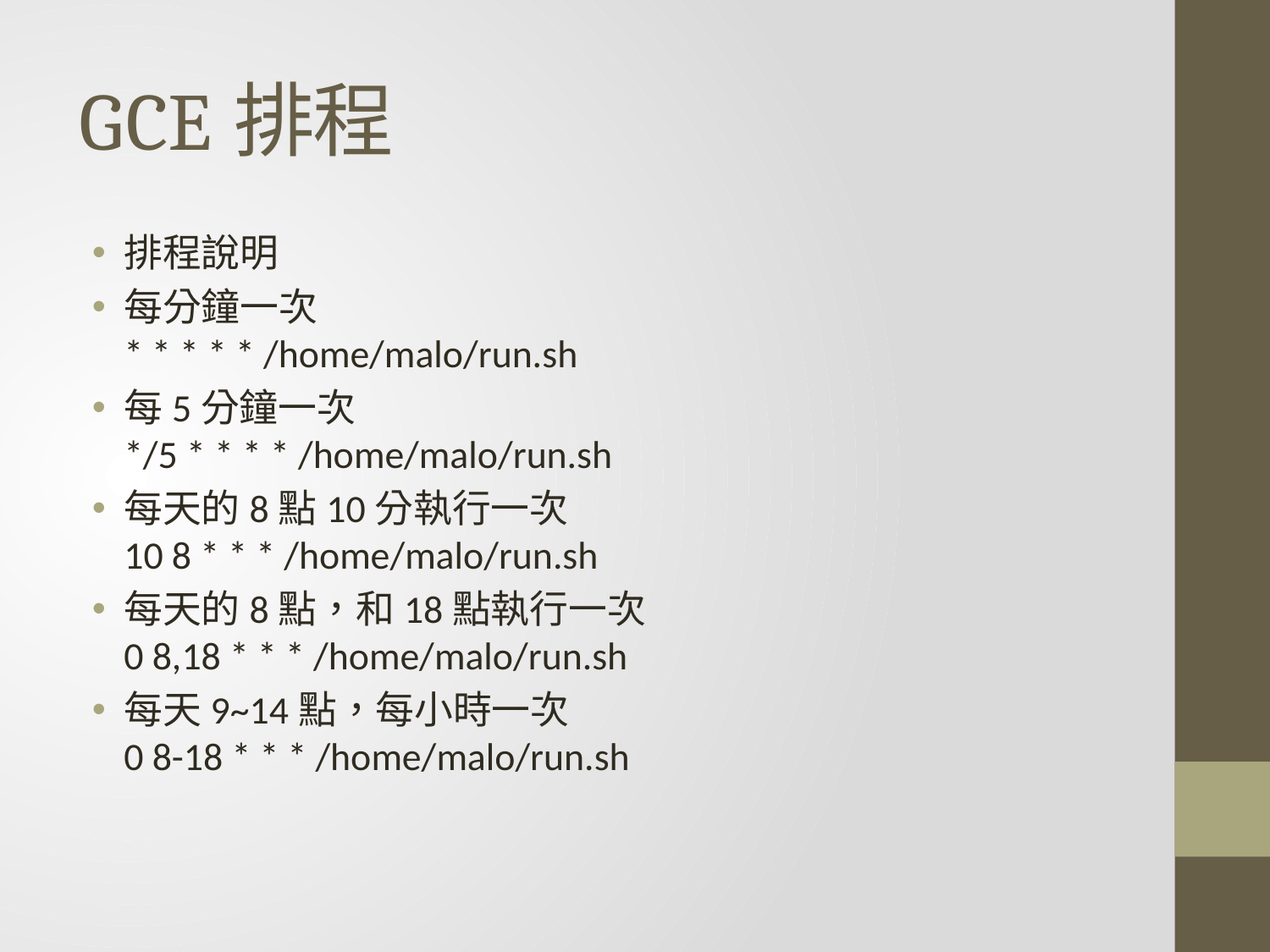

# GCE排程
排程說明
每分鐘一次
* * * * * /home/malo/run.sh
每5分鐘一次
*/5 * * * * /home/malo/run.sh
每天的8點10分執行一次
10 8 * * * /home/malo/run.sh
每天的8點，和18點執行一次
0 8,18 * * * /home/malo/run.sh
每天9~14點，每小時一次
0 8-18 * * * /home/malo/run.sh